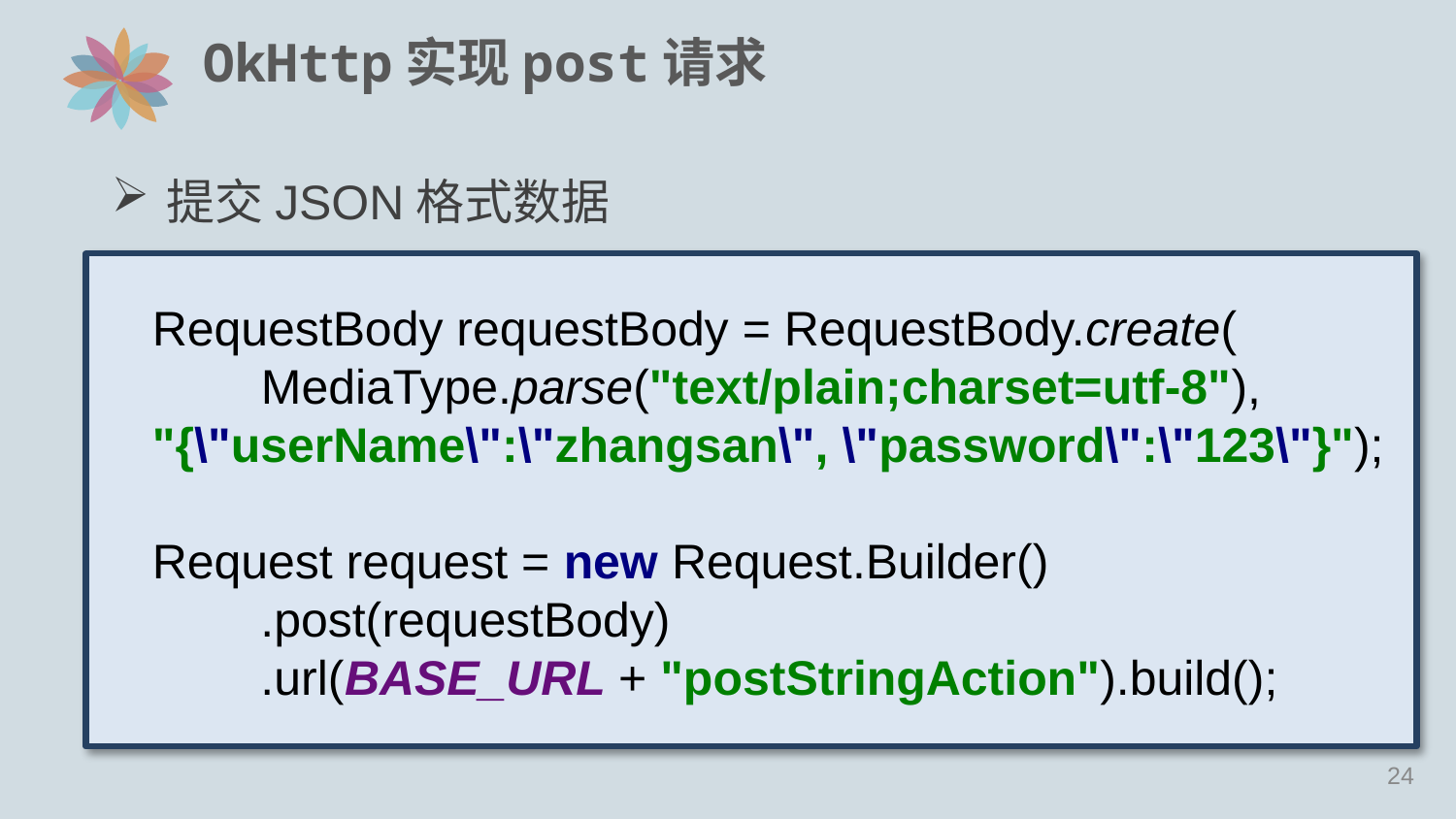

# OkHttp实现post请求
提交JSON格式数据

RequestBody requestBody = RequestBody.create(
        MediaType.parse("text/plain;charset=utf-8"),
"{\"userName\":\"zhangsan\", \"password\":\"123\"}");
Request request = new Request.Builder()
        .post(requestBody)
        .url(BASE_URL + "postStringAction").build();

24